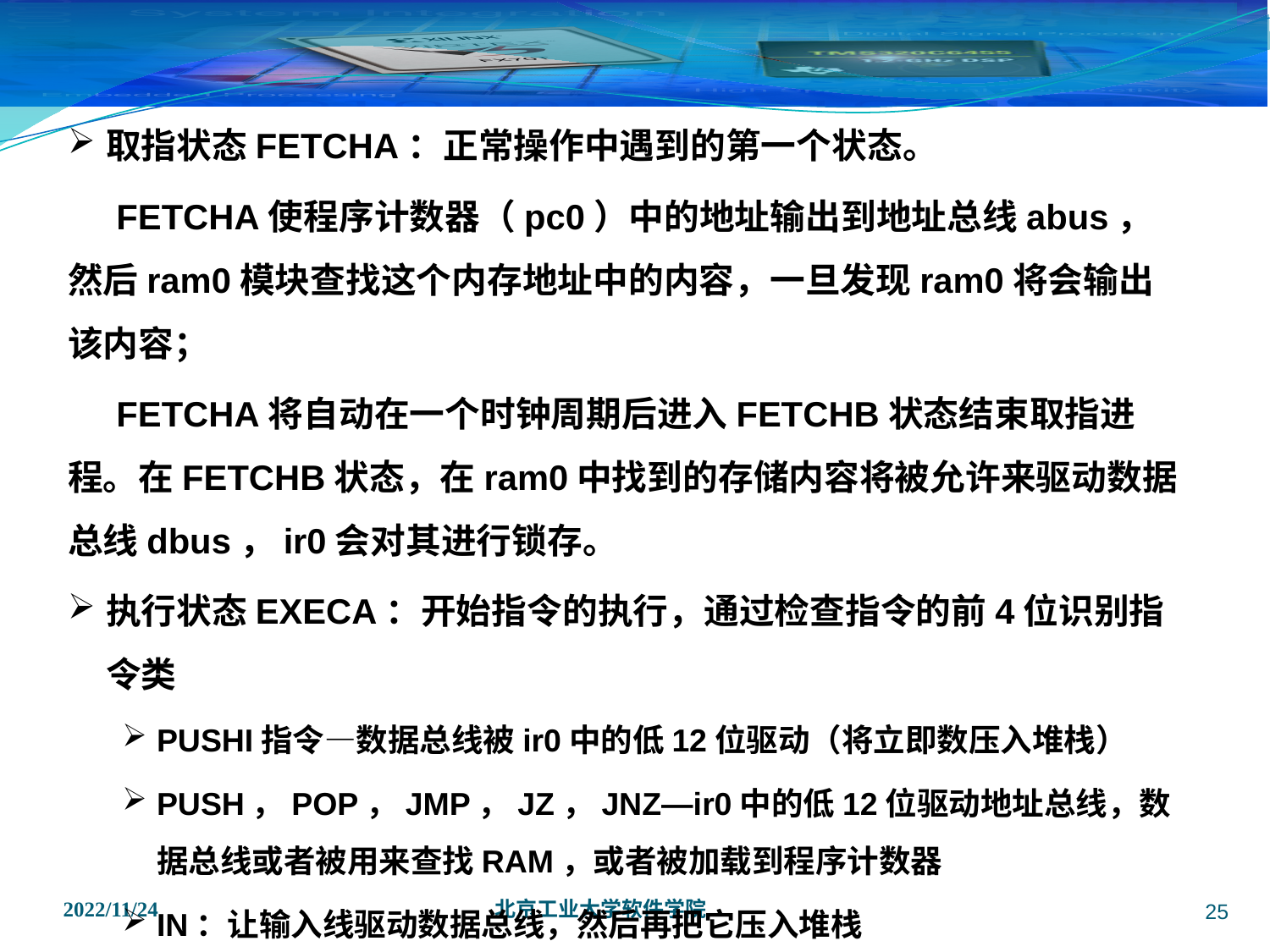

取指状态FETCHA：正常操作中遇到的第一个状态。
     FETCHA使程序计数器（pc0）中的地址输出到地址总线abus，然后ram0模块查找这个内存地址中的内容，一旦发现ram0将会输出该内容；
     FETCHA将自动在一个时钟周期后进入FETCHB状态结束取指进程。在FETCHB状态，在ram0中找到的存储内容将被允许来驱动数据总线dbus，ir0会对其进行锁存。
执行状态EXECA：开始指令的执行，通过检查指令的前4位识别指令类
PUSHI指令—数据总线被ir0中的低12位驱动（将立即数压入堆栈）
PUSH，POP，JMP，JZ，JNZ—ir0中的低12位驱动地址总线，数据总线或者被用来查找RAM，或者被加载到程序计数器
IN：让输入线驱动数据总线，然后再把它压入堆栈
OUT：让堆栈驱动数据总线，然后弹出堆栈